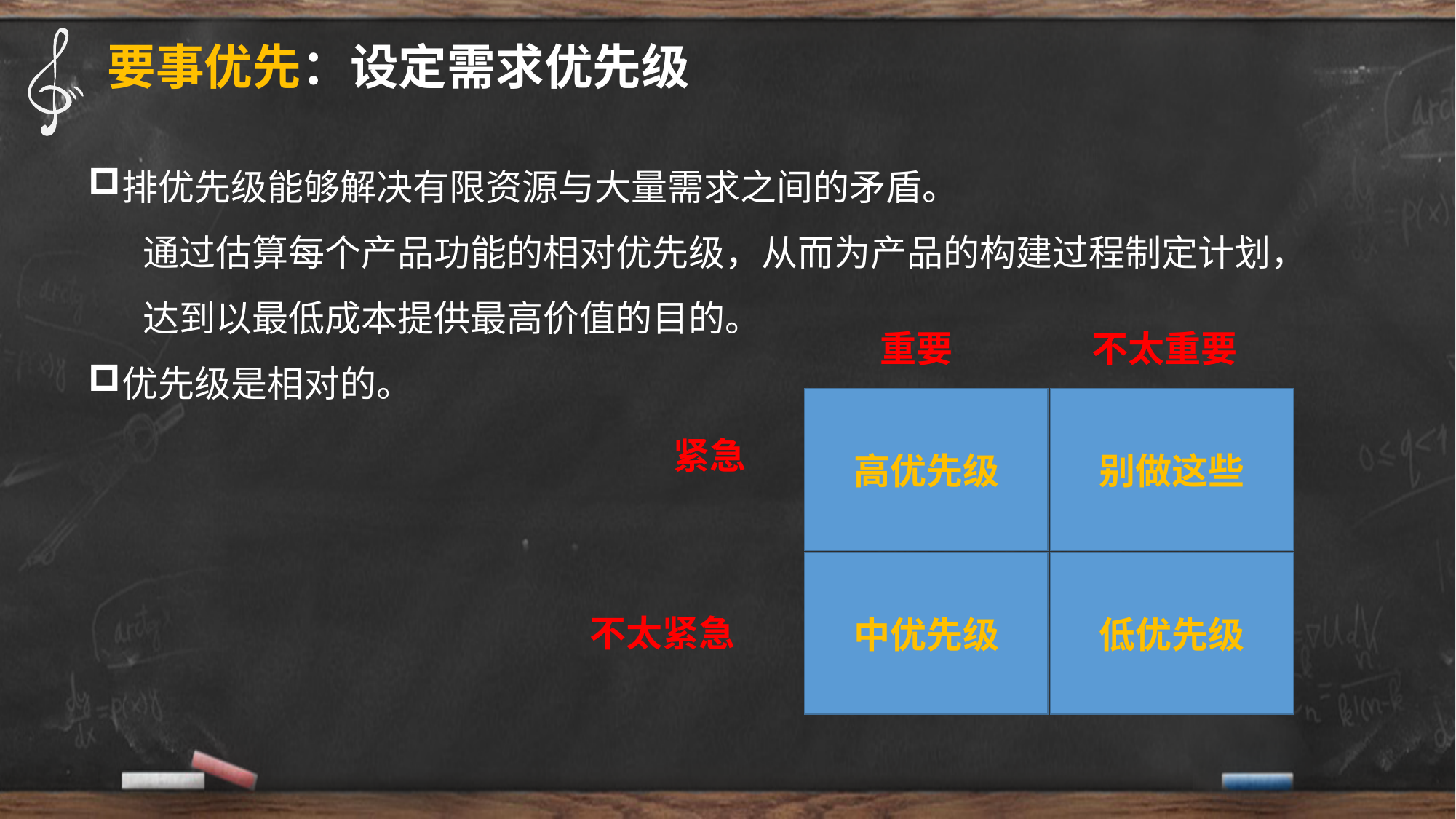

要事优先：设定需求优先级
排优先级能够解决有限资源与大量需求之间的矛盾。
通过估算每个产品功能的相对优先级，从而为产品的构建过程制定计划，达到以最低成本提供最高价值的目的。
优先级是相对的。
重要
不太重要
高优先级
别做这些
紧急
中优先级
低优先级
不太紧急